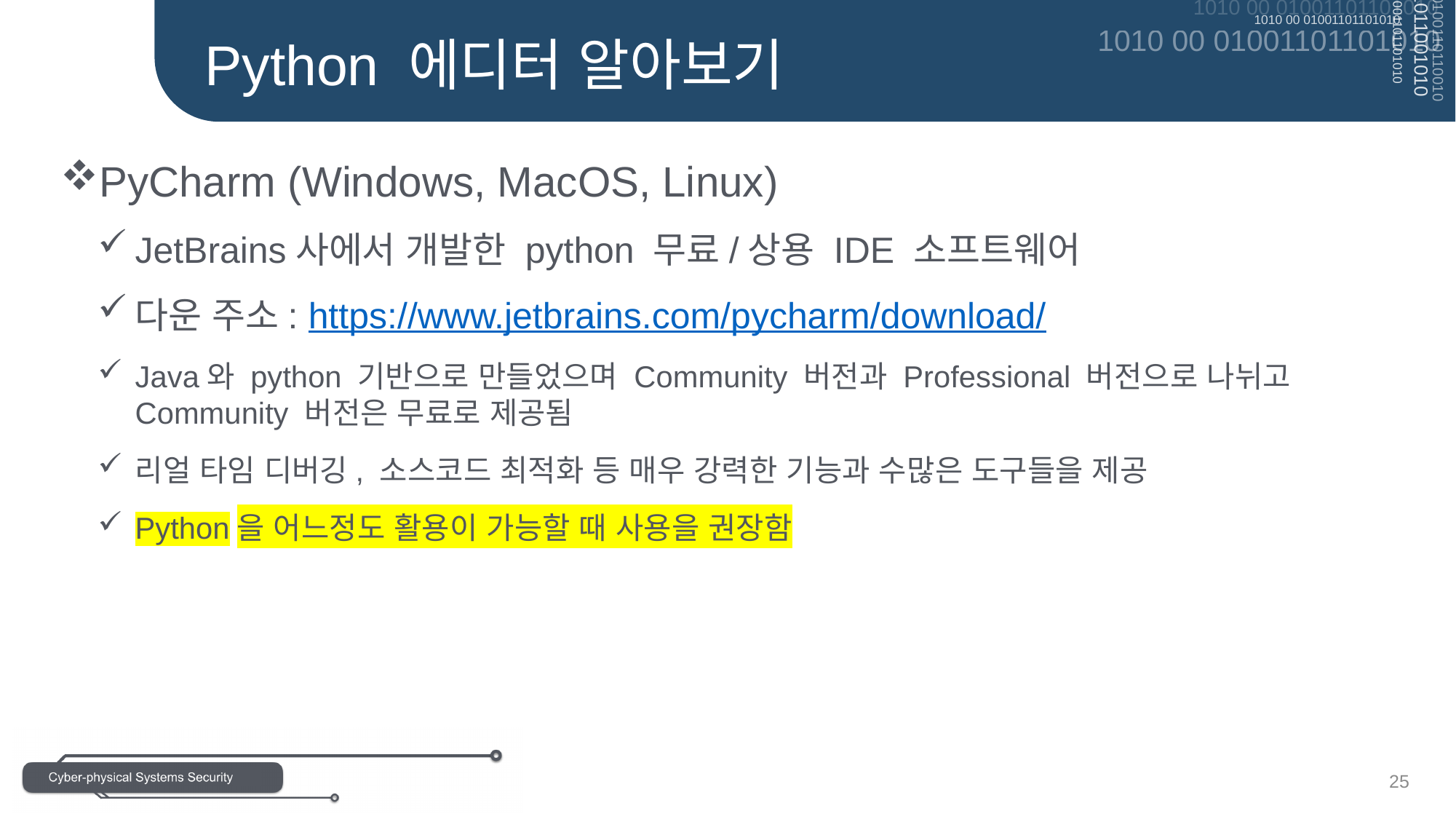

Python 에디터 알아보기
PyCharm (Windows, MacOS, Linux)
JetBrains사에서 개발한 python 무료/상용 IDE 소프트웨어
다운 주소: https://www.jetbrains.com/pycharm/download/
Java와 python 기반으로 만들었으며 Community 버전과 Professional 버전으로 나뉘고 Community 버전은 무료로 제공됨
리얼 타임 디버깅, 소스코드 최적화 등 매우 강력한 기능과 수많은 도구들을 제공
Python을 어느정도 활용이 가능할 때 사용을 권장함

25